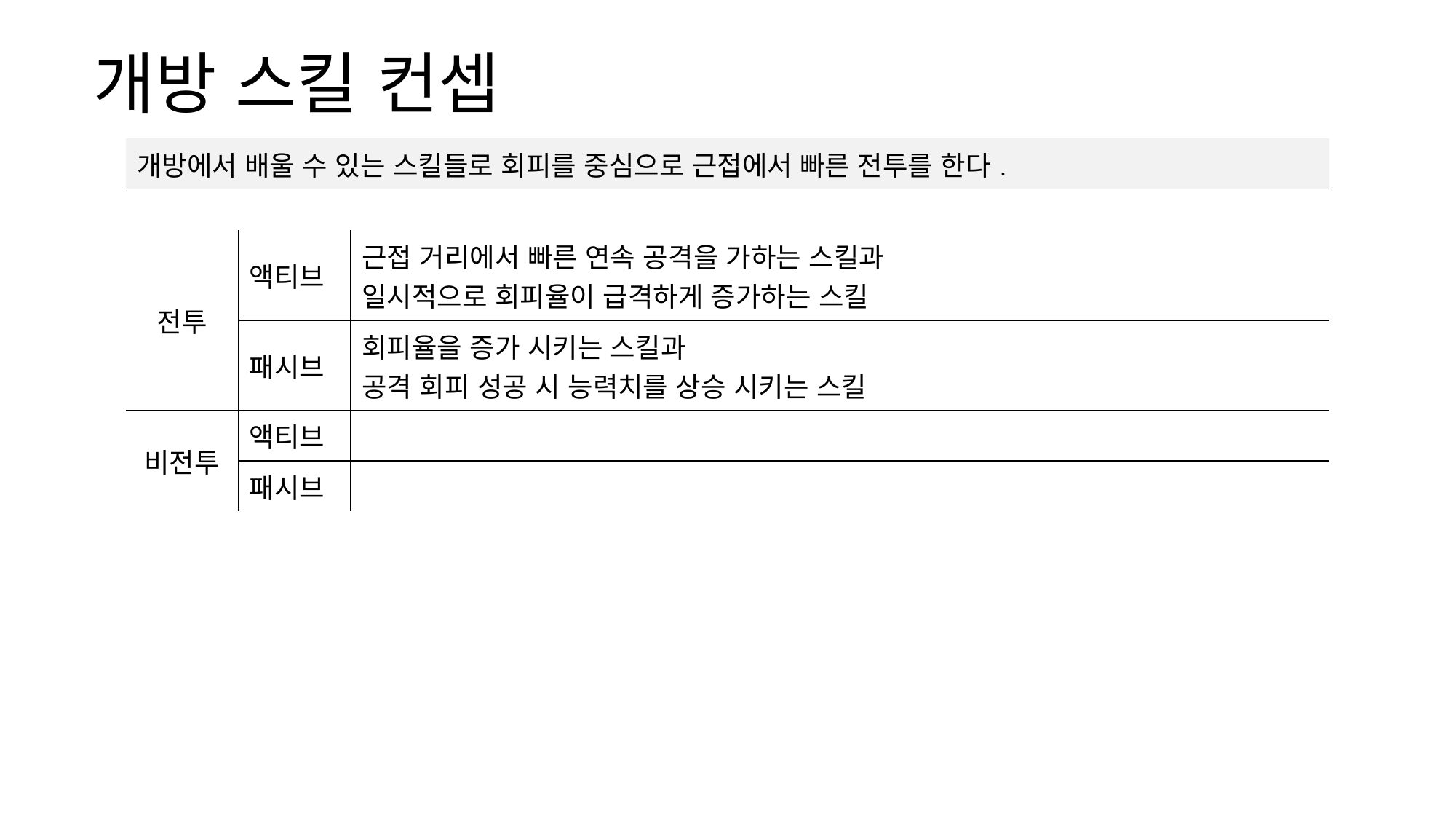

개방 스킬 컨셉
| 개방에서 배울 수 있는 스킬들로 회피를 중심으로 근접에서 빠른 전투를 한다. |  |  |
| --- | --- | --- |
|  |  |  |
| 전투 | 액티브 | 근접 거리에서 빠른 연속 공격을 가하는 스킬과 일시적으로 회피율이 급격하게 증가하는 스킬 |
|  | 패시브 | 회피율을 증가 시키는 스킬과 공격 회피 성공 시 능력치를 상승 시키는 스킬 |
| 비전투 | 액티브 |  |
|  | 패시브 |  |